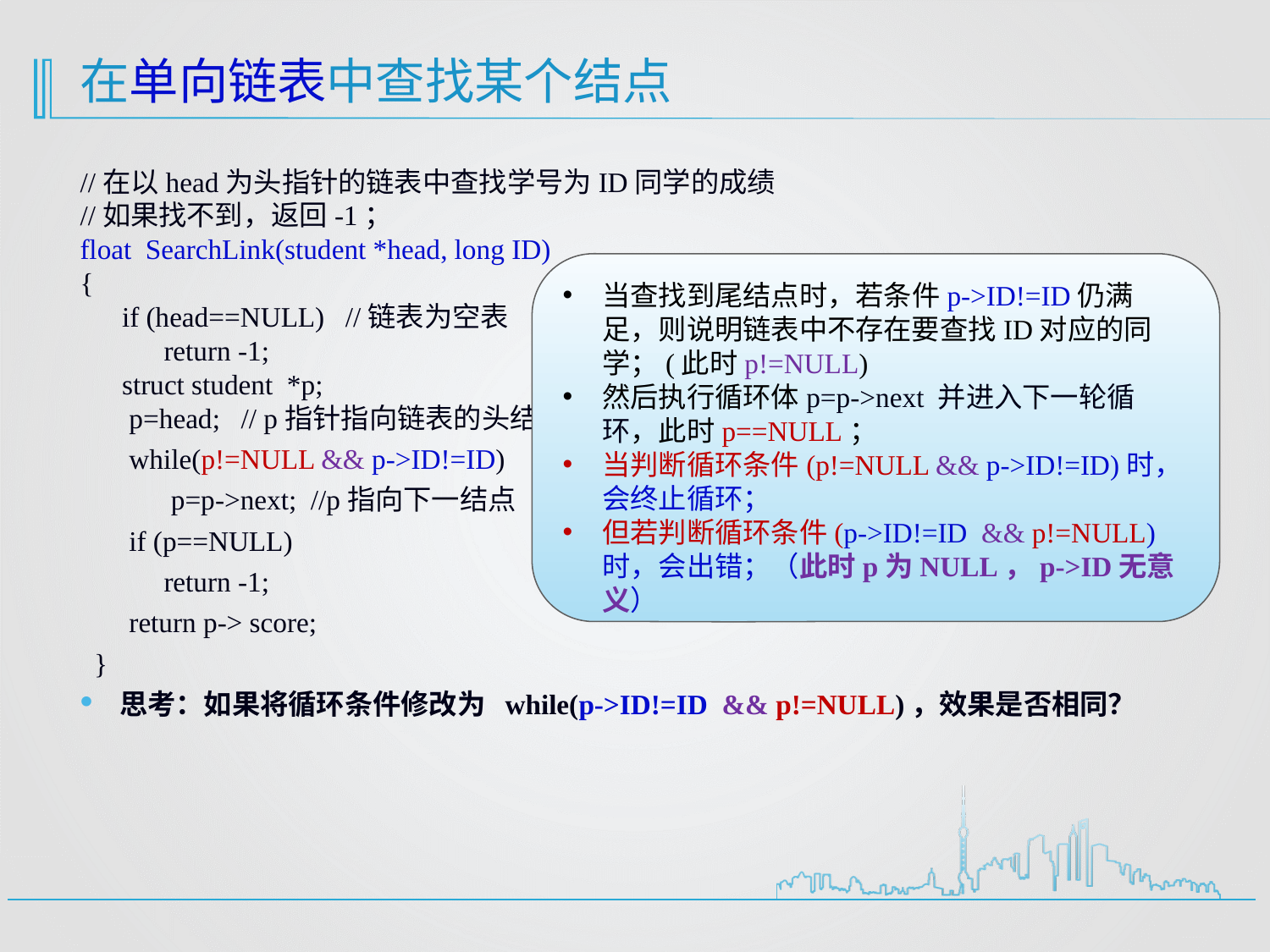

# 在单向链表中查找某个结点
//在以head为头指针的链表中查找学号为ID同学的成绩
//如果找不到，返回-1；
float  SearchLink(student *head, long ID)
{
      if (head==NULL)   //链表为空表
            return -1;
      struct student  *p;
       p=head;   // p指针指向链表的头结点，从头开始遍历
       while(p!=NULL && p->ID!=ID)
             p=p->next;  //p指向下一结点
       if (p==NULL)
            return -1;
       return p-> score;
  }
思考：如果将循环条件修改为  while(p->ID!=ID  && p!=NULL)，效果是否相同？
当查找到尾结点时，若条件p->ID!=ID仍满足，则说明链表中不存在要查找ID对应的同学；(此时p!=NULL)
然后执行循环体p=p->next 并进入下一轮循环，此时p==NULL；
当判断循环条件(p!=NULL && p->ID!=ID)时，会终止循环；
但若判断循环条件(p->ID!=ID  && p!=NULL)时，会出错；（此时p为NULL，p->ID无意义）

特别注意逻辑表达式的短路对链表结束条件的影响